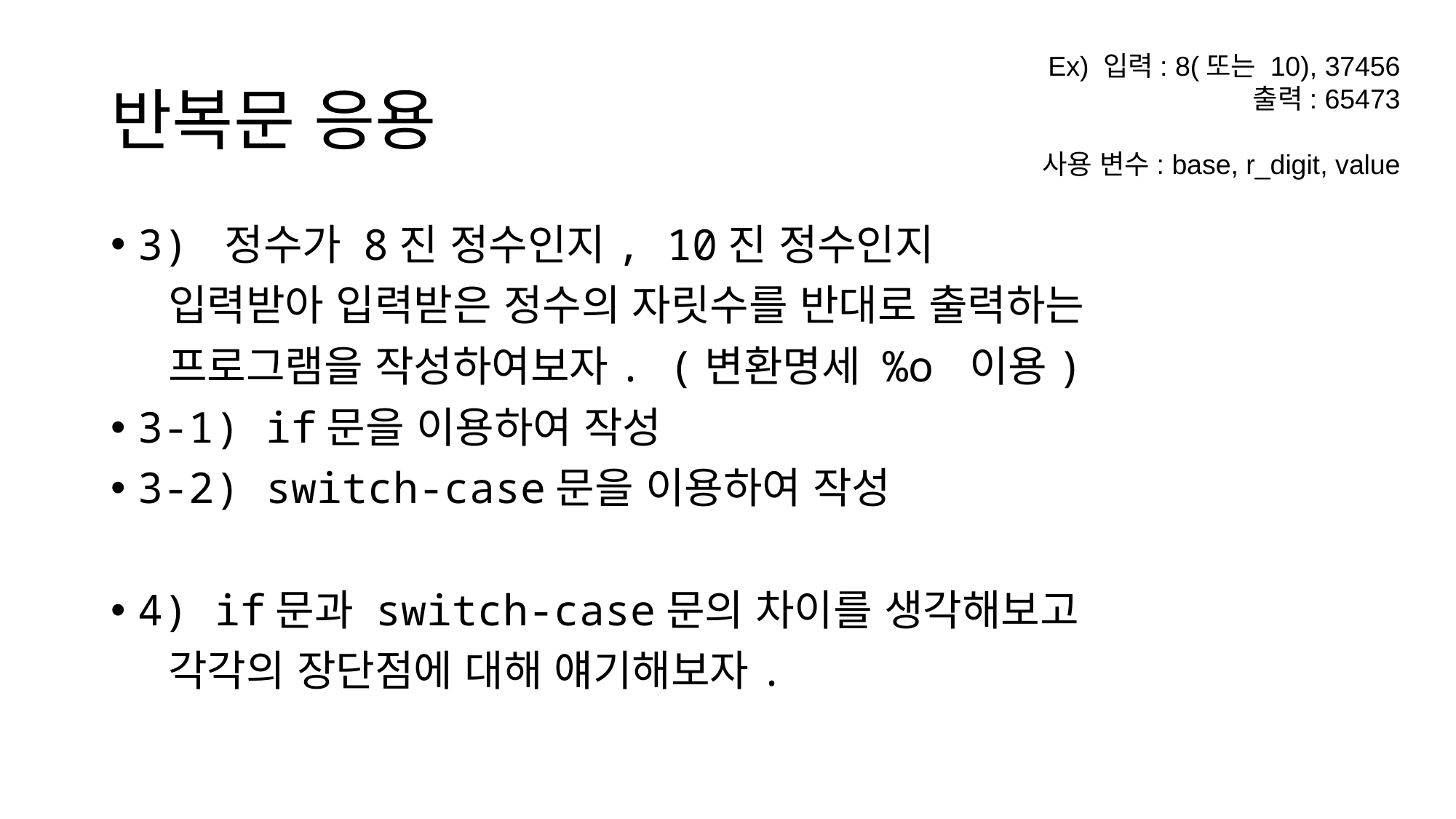

# 반복문 응용
Ex) 입력: 8(또는 10), 37456
    출력: 65473

사용 변수: base, r_digit, value
3) 정수가 8진 정수인지, 10진 정수인지
    입력받아 입력받은 정수의 자릿수를 반대로 출력하는
    프로그램을 작성하여보자. (변환명세 %o 이용)
3-1) if문을 이용하여 작성
3-2) switch-case문을 이용하여 작성

4) if문과 switch-case문의 차이를 생각해보고
    각각의 장단점에 대해 얘기해보자.